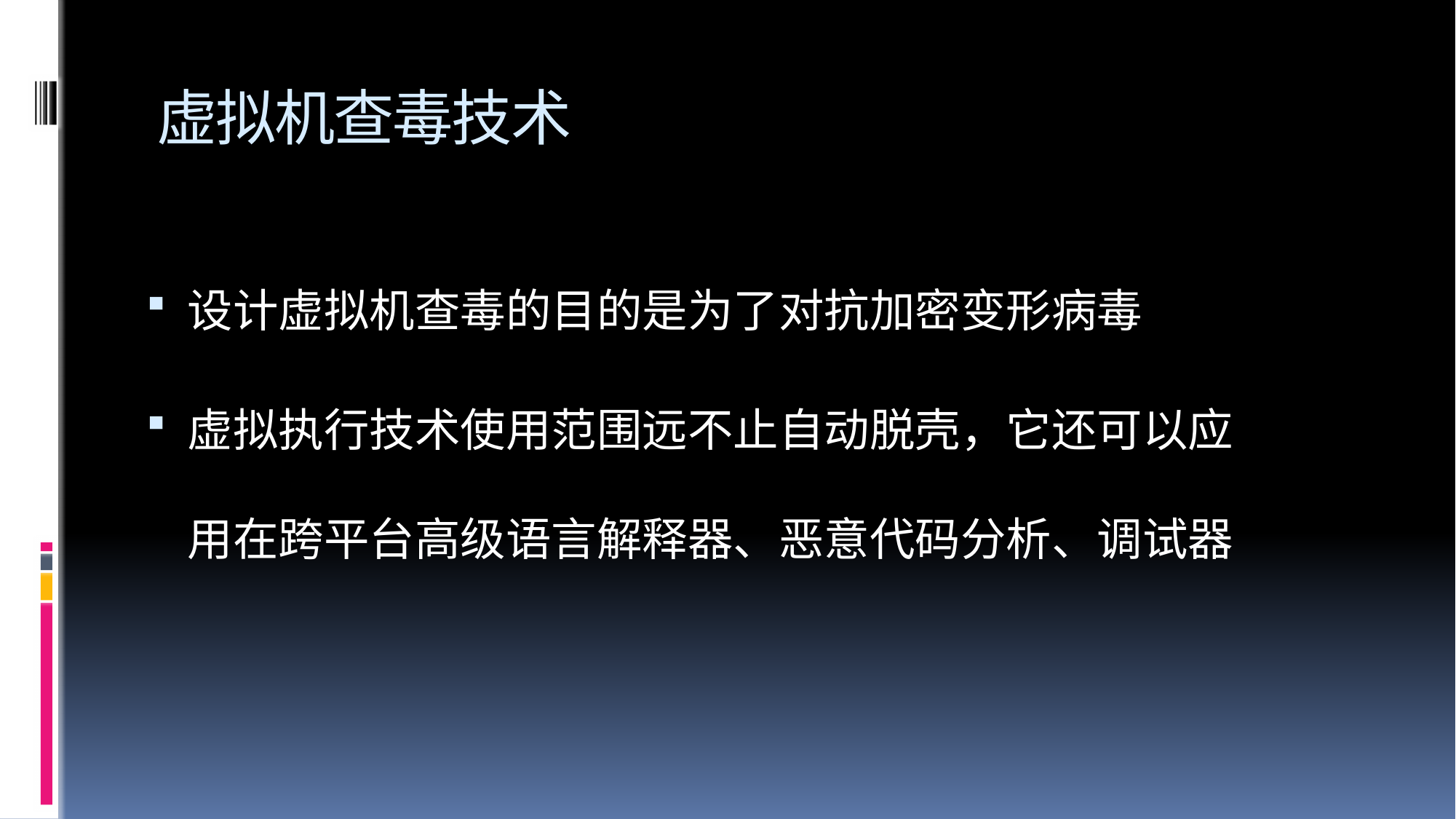

# 虚拟机查毒技术
设计虚拟机查毒的目的是为了对抗加密变形病毒
虚拟执行技术使用范围远不止自动脱壳，它还可以应用在跨平台高级语言解释器、恶意代码分析、调试器